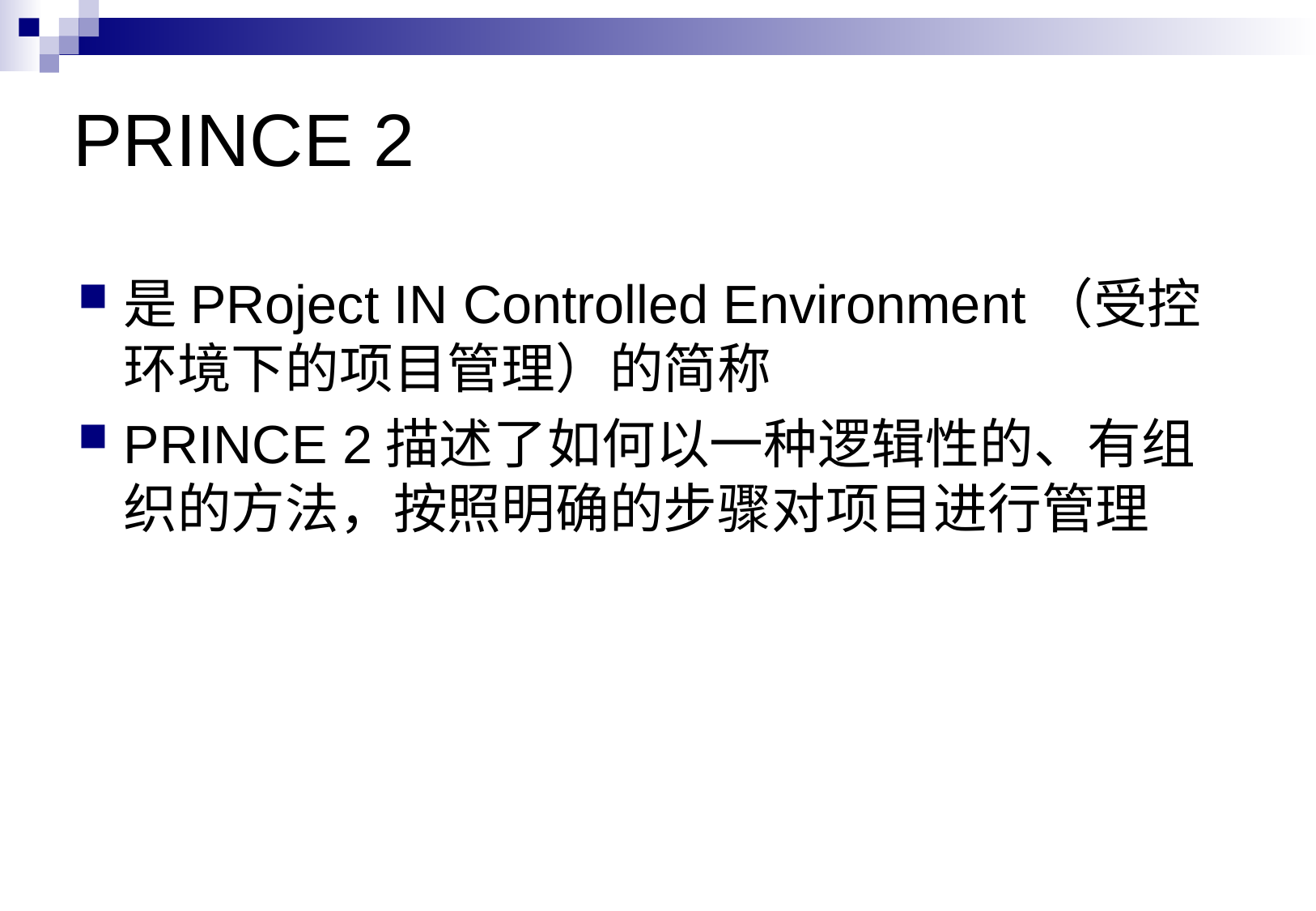

# PRINCE 2
是PRoject IN Controlled Environment（受控环境下的项目管理）的简称
PRINCE 2描述了如何以一种逻辑性的、有组织的方法，按照明确的步骤对项目进行管理